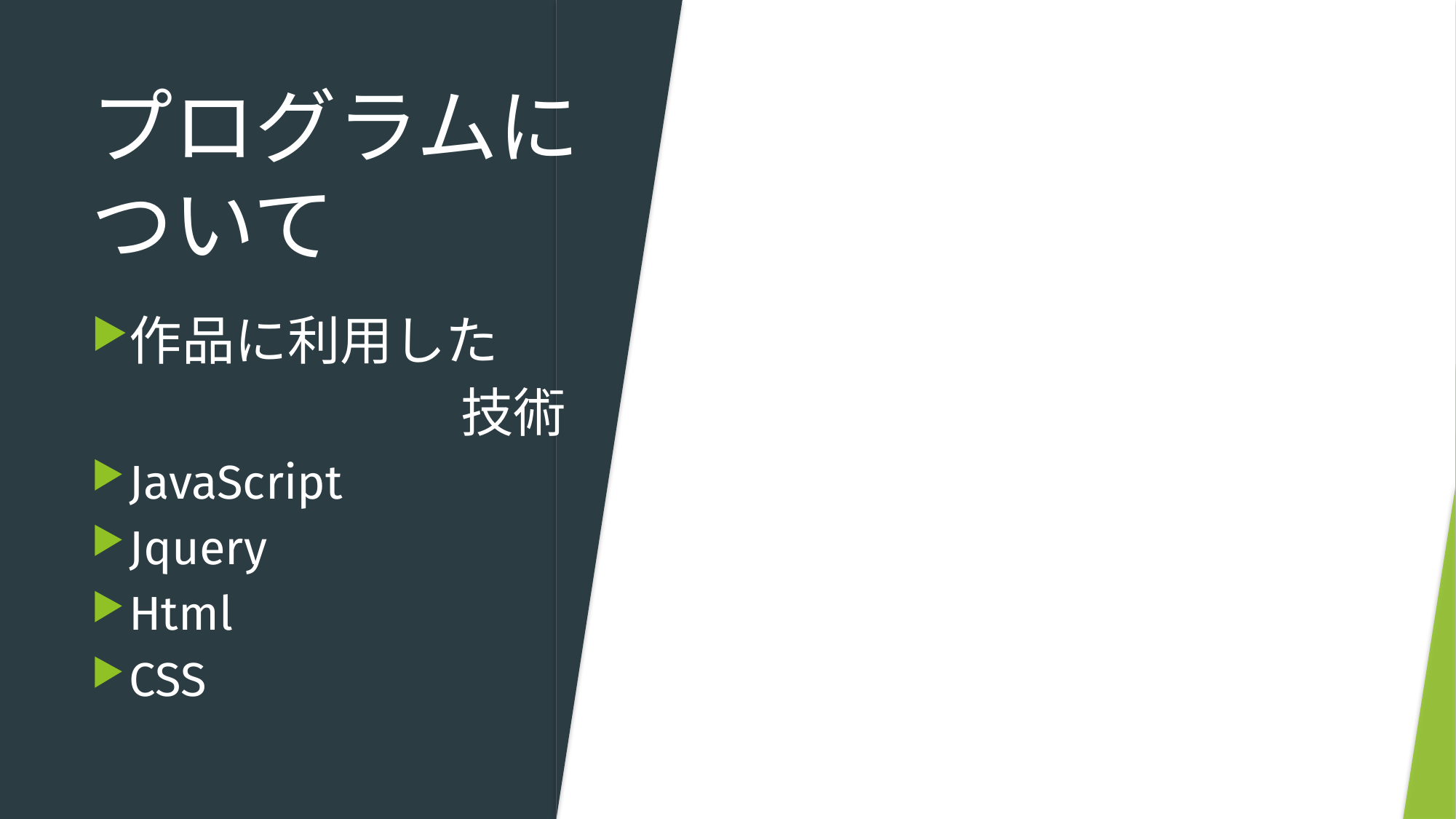

# プログラムに ついて

作品に利用した
　　　　　　　技術
JavaScript
Jquery
Html
CSS